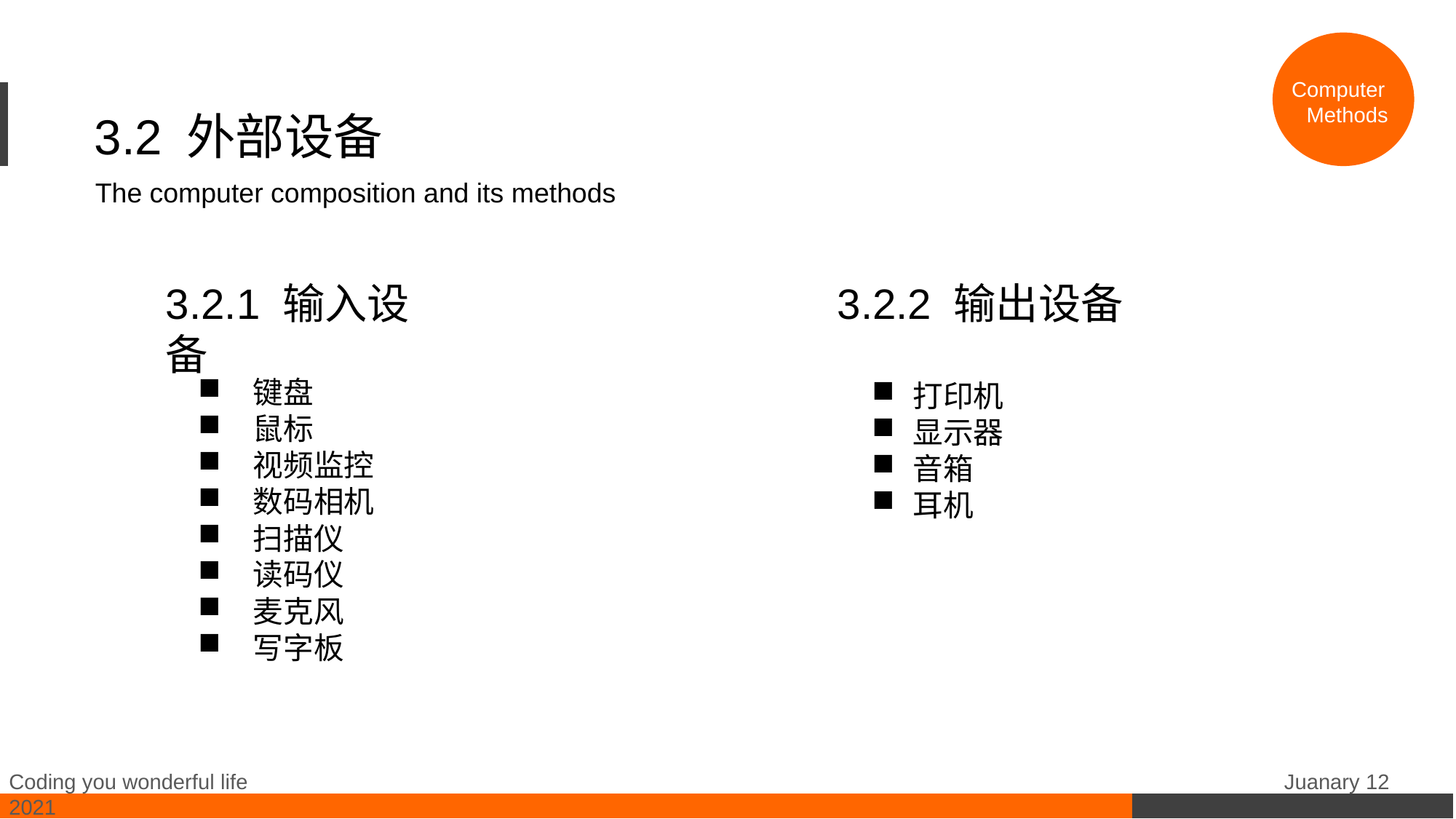

Computer
 Methods

# 3.2 外部设备
The computer composition and its methods
3.2.1 输入设备
3.2.2 输出设备
键盘
鼠标
视频监控
数码相机
扫描仪
读码仪
麦克风
写字板
打印机
显示器
音箱
耳机
Coding you wonderful life                                                                                                                                                                             Juanary 12 2021